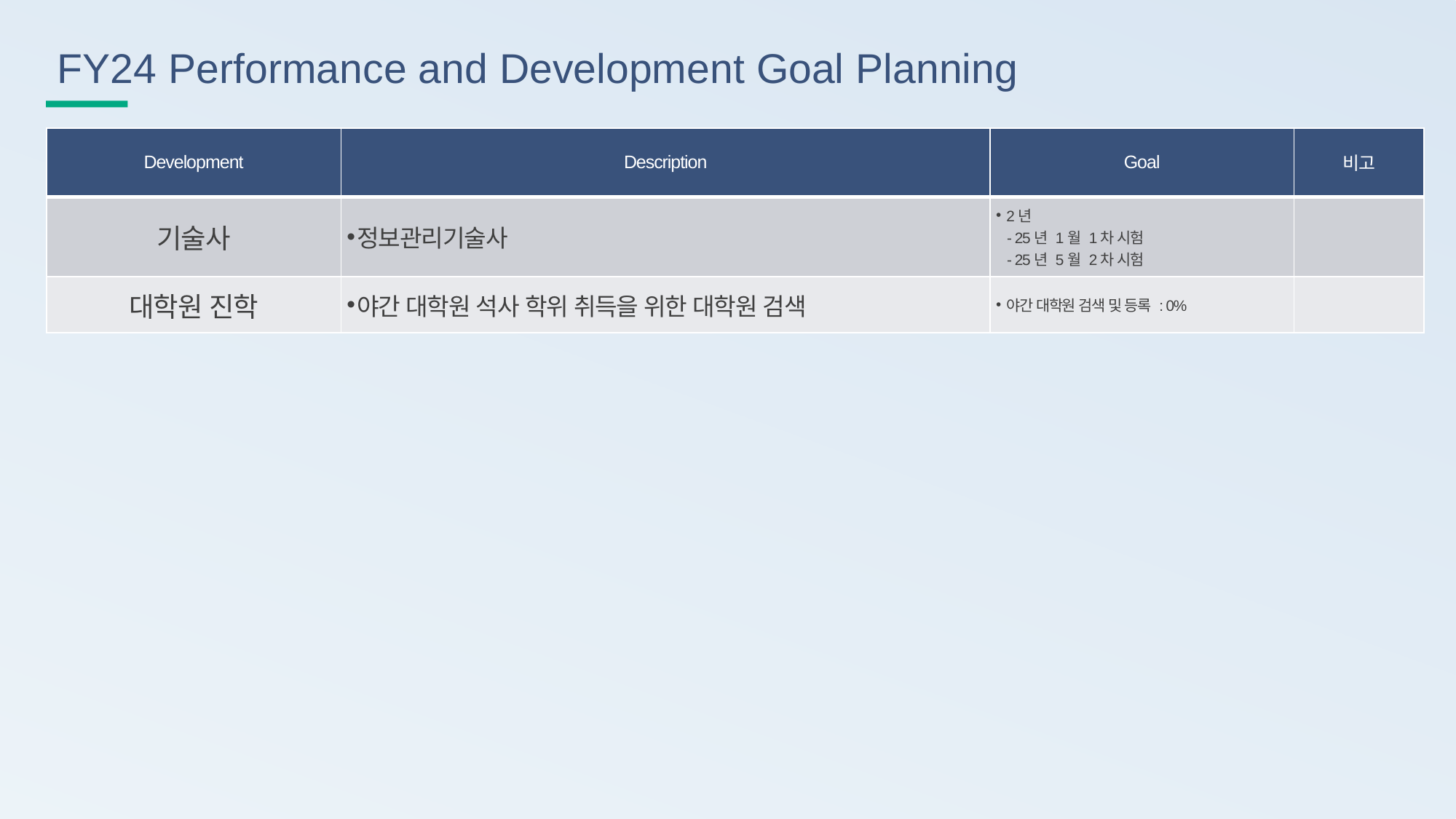

# FY24 Performance and Development Goal Planning
| Development | Description | Goal | 비고 |
| --- | --- | --- | --- |
| 기술사 | 정보관리기술사 | 2년 - 25년 1월 1차 시험 - 25년 5월 2차 시험 |  |
| 대학원 진학 | 야간 대학원 석사 학위 취득을 위한 대학원 검색 | 야간 대학원 검색 및 등록 : 0% |  |